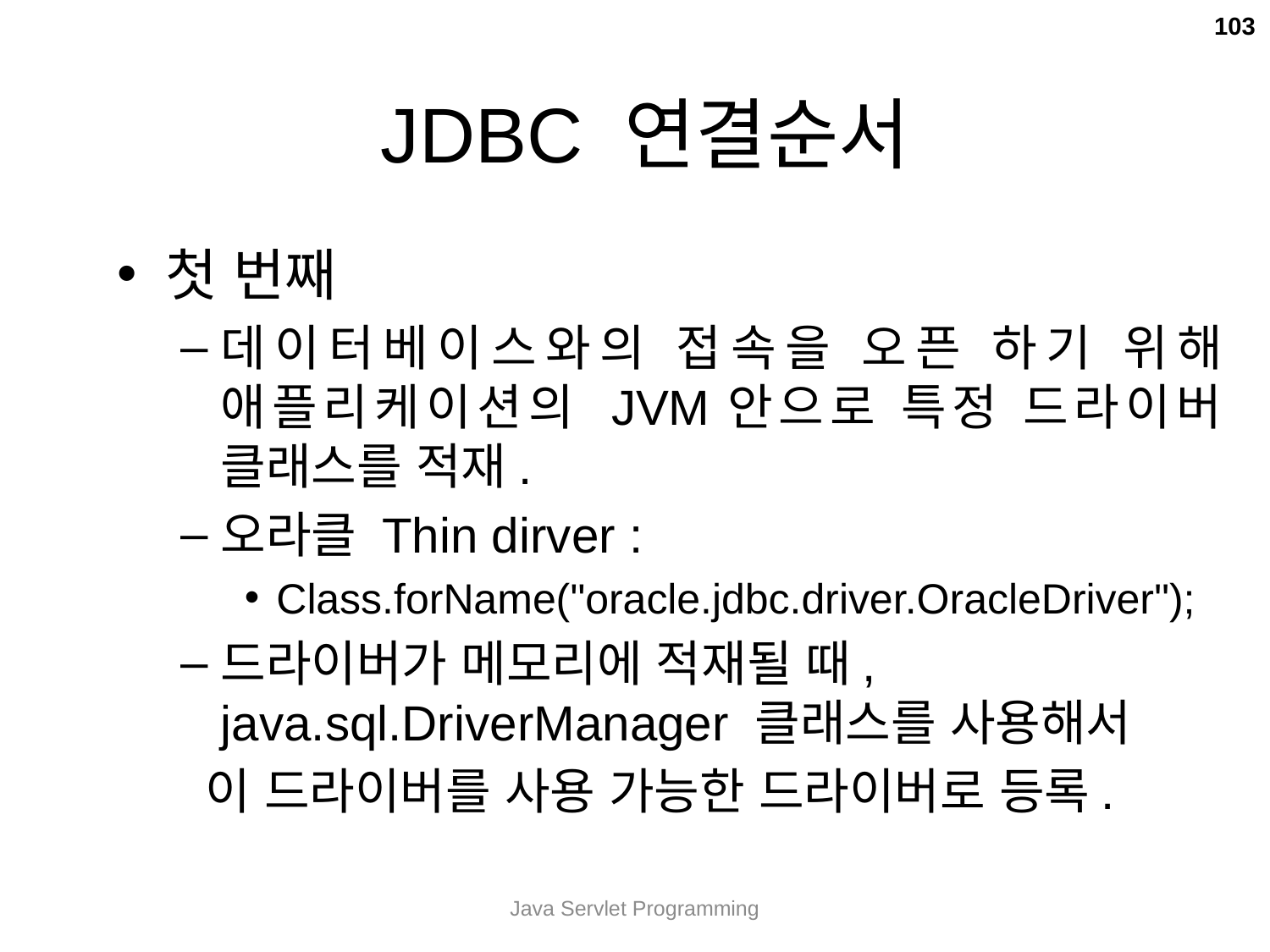

103
# JDBC 연결순서
첫 번째
데이터베이스와의 접속을 오픈 하기 위해 애플리케이션의 JVM안으로 특정 드라이버 클래스를 적재.
오라클 Thin dirver :
Class.forName("oracle.jdbc.driver.OracleDriver");
드라이버가 메모리에 적재될 때, java.sql.DriverManager 클래스를 사용해서
  이 드라이버를 사용 가능한 드라이버로 등록.
Java Servlet Programming